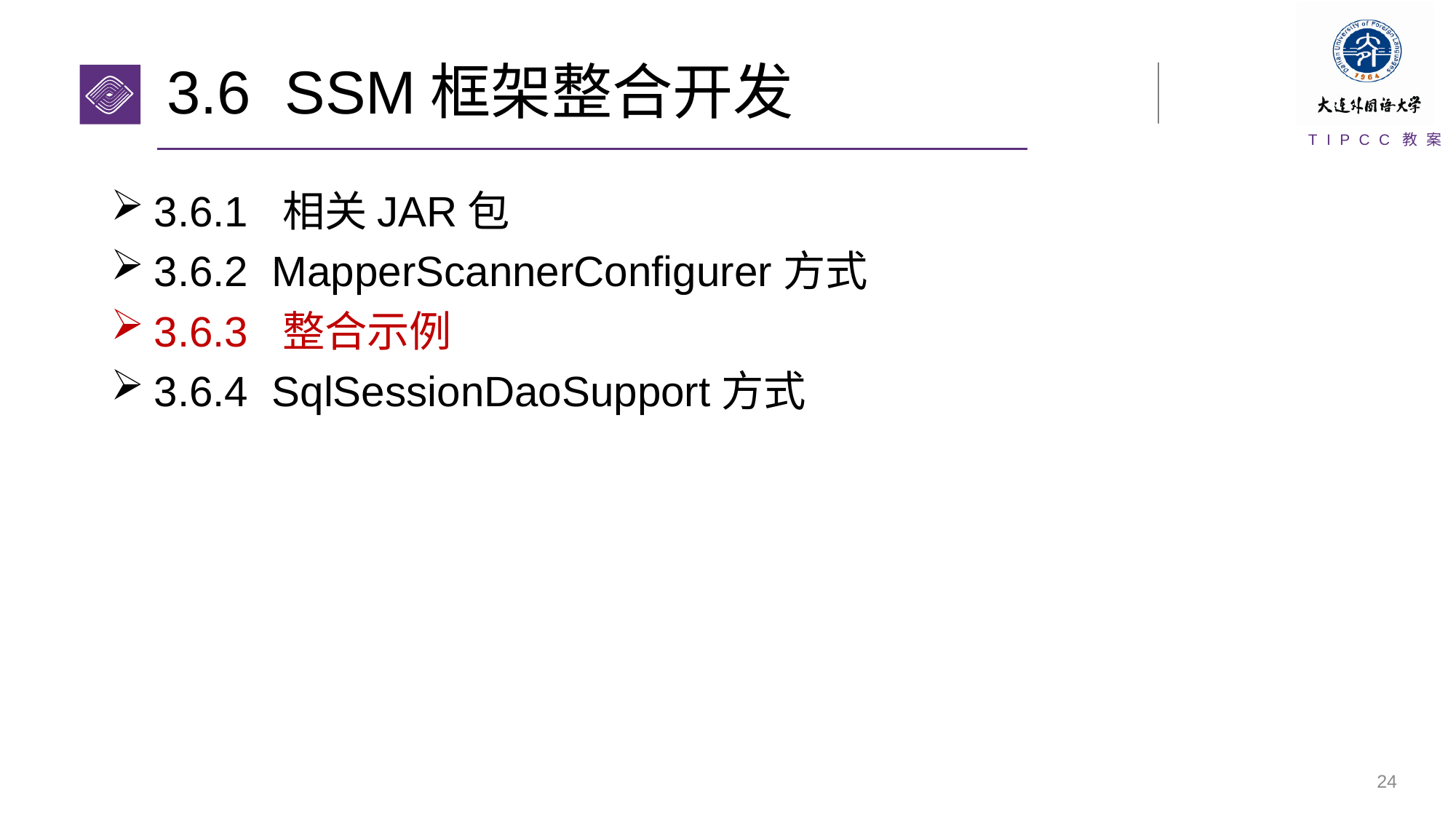

# 3.6  SSM框架整合开发
3.6.1  相关JAR包
3.6.2  MapperScannerConfigurer方式
3.6.3  整合示例
3.6.4  SqlSessionDaoSupport方式
24